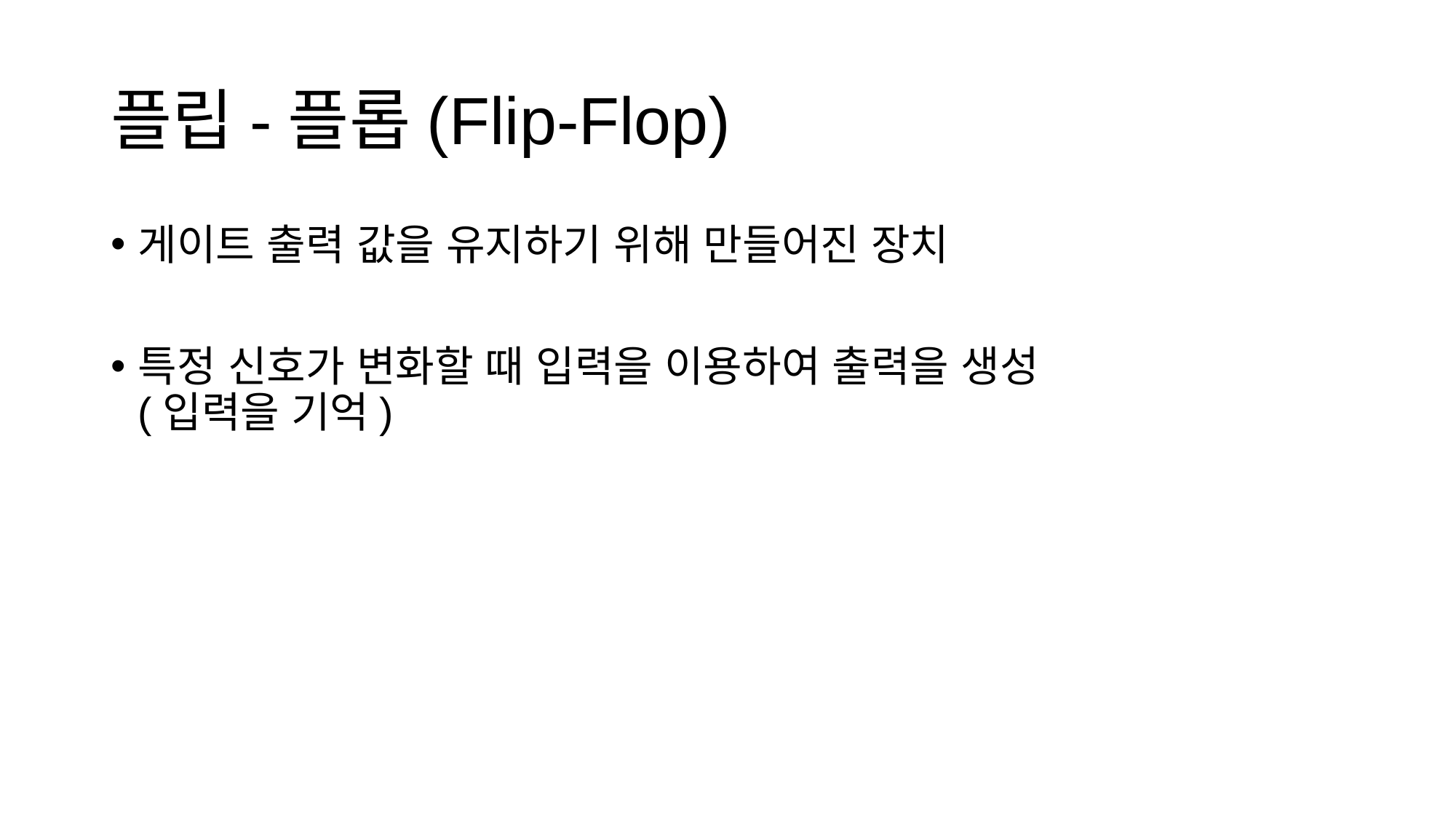

# 플립-플롭(Flip-Flop)
게이트 출력 값을 유지하기 위해 만들어진 장치

특정 신호가 변화할 때 입력을 이용하여 출력을 생성
(입력을 기억)